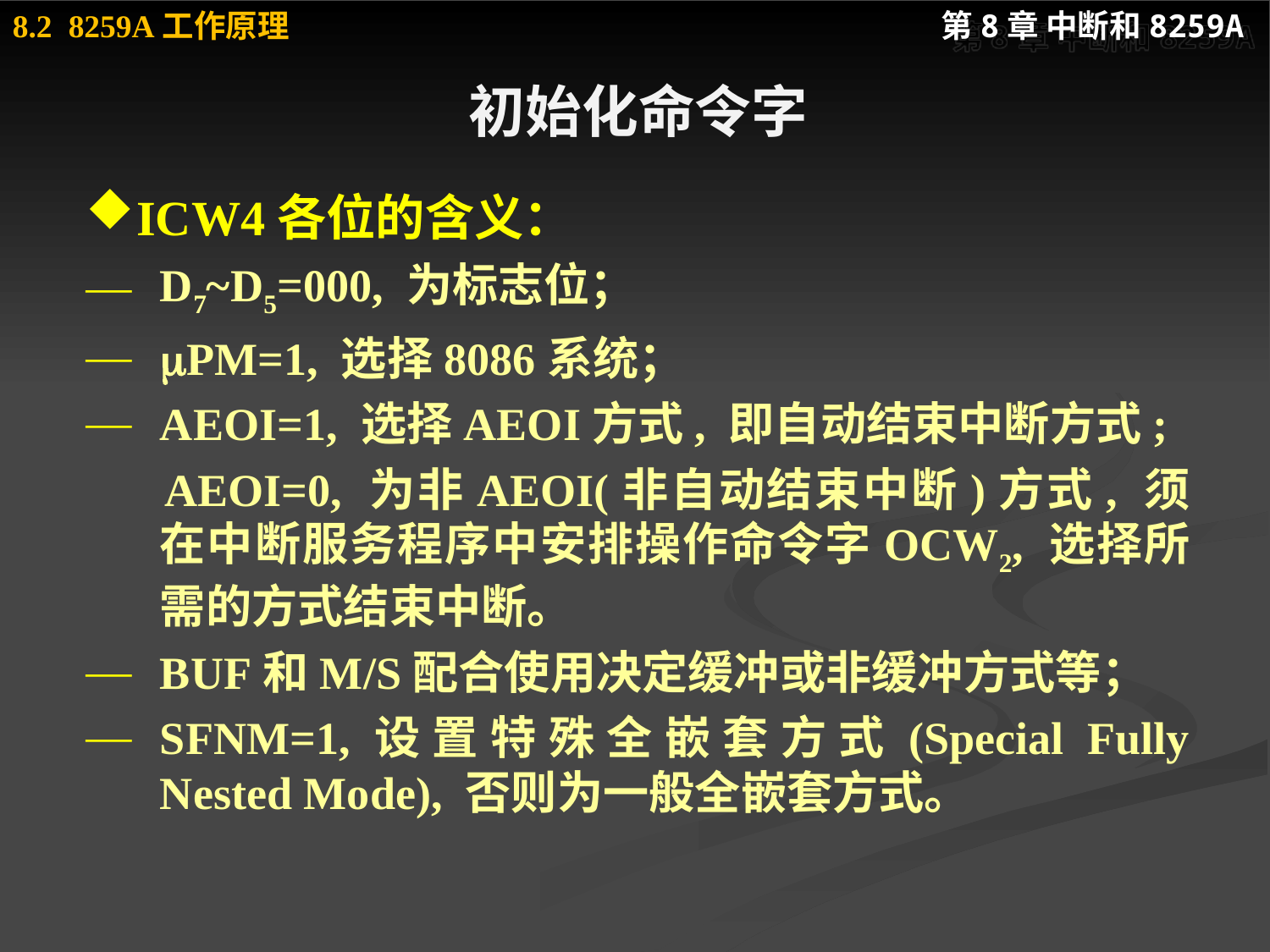

# 初始化命令字
ICW4各位的含义：
D7~D5=000, 为标志位；
μPM=1, 选择8086系统；
AEOI=1, 选择AEOI方式, 即自动结束中断方式;
  	AEOI=0, 为非AEOI(非自动结束中断)方式, 须在中断服务程序中安排操作命令字OCW2, 选择所需的方式结束中断。
BUF和M/S配合使用决定缓冲或非缓冲方式等；
SFNM=1,设置特殊全嵌套方式(Special Fully Nested Mode), 否则为一般全嵌套方式。